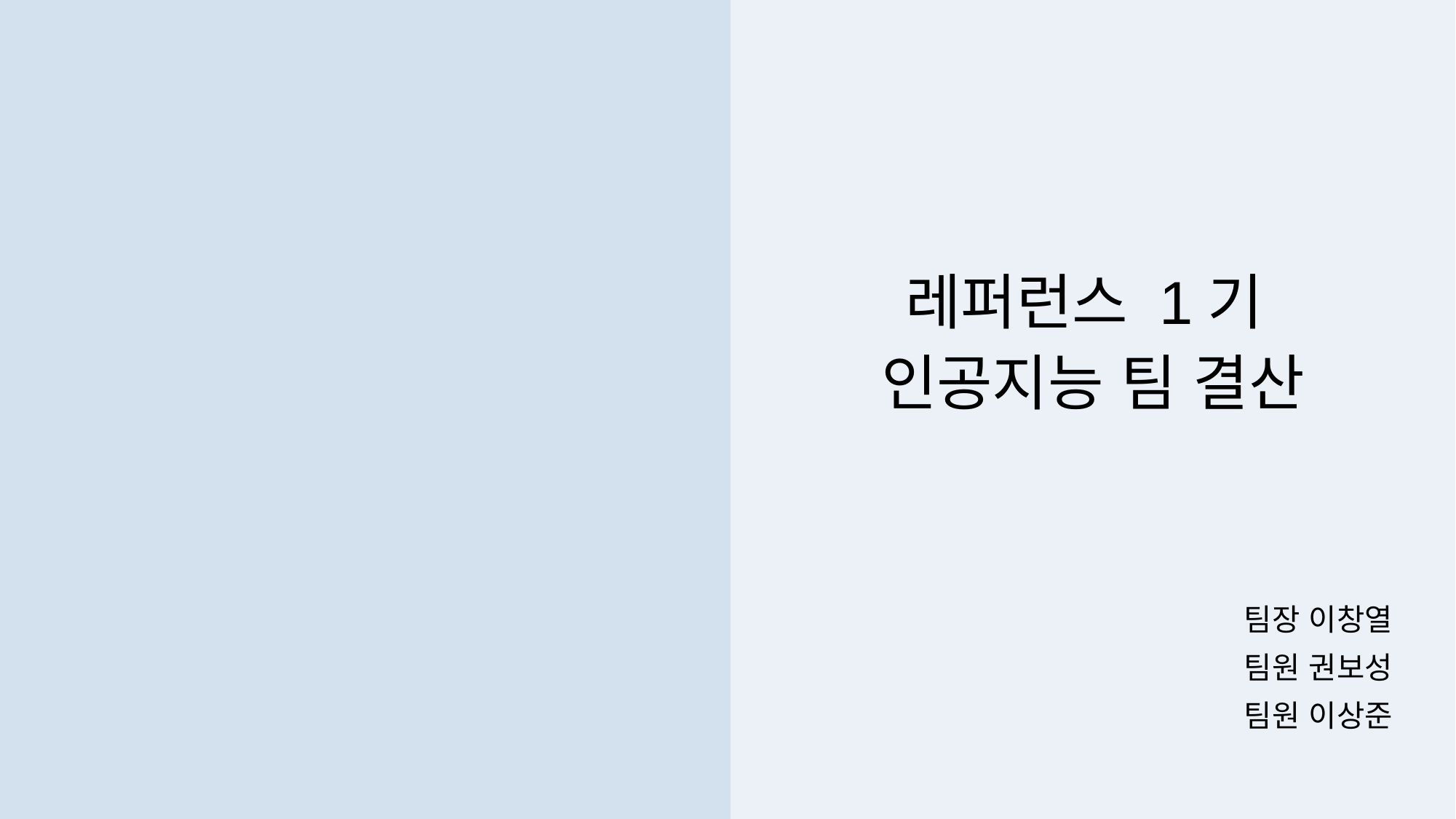

#
레퍼런스 1기
인공지능 팀 결산
팀장 이창열
팀원 권보성
팀원 이상준